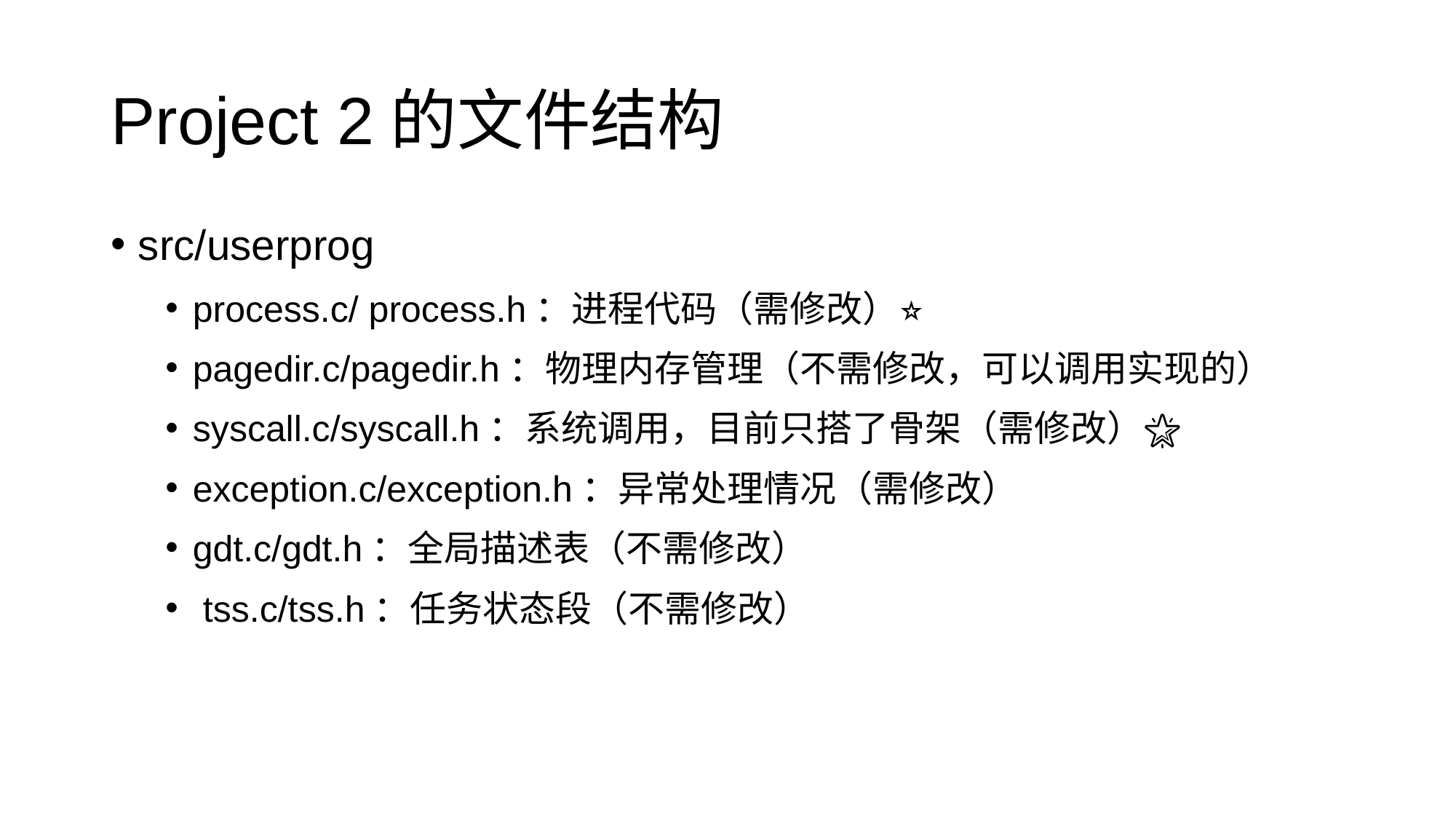

# Project 2的文件结构
src/userprog
process.c/ process.h：进程代码（需修改）⭐
pagedir.c/pagedir.h：物理内存管理（不需修改，可以调用实现的）
syscall.c/syscall.h：系统调用，目前只搭了骨架（需修改）🌟
exception.c/exception.h：异常处理情况（需修改）
gdt.c/gdt.h：全局描述表（不需修改）
 tss.c/tss.h：任务状态段（不需修改）